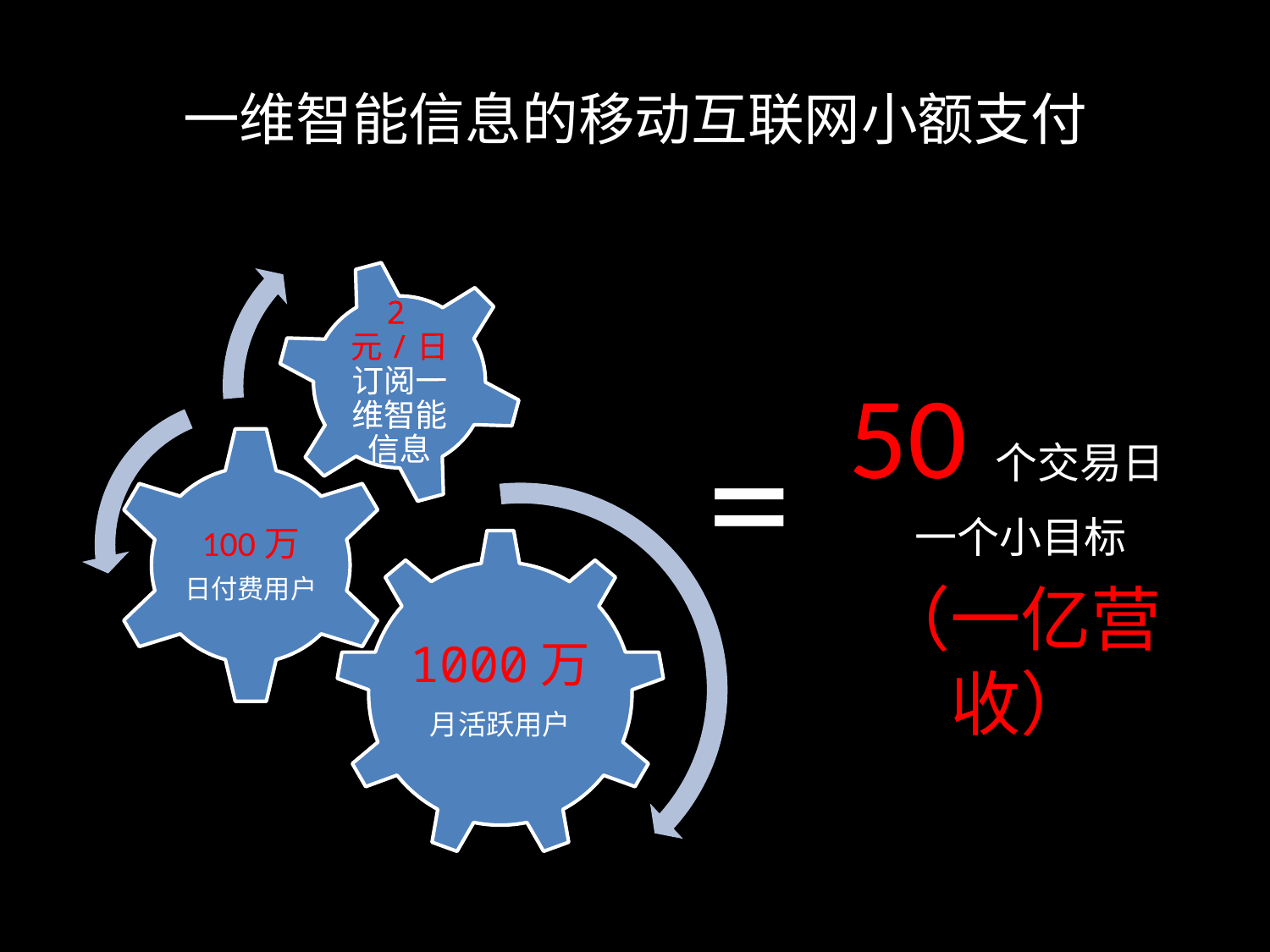

# 一维智能信息的移动互联网小额支付
1000万
月活跃用户
100万
日付费用户
2元/日订阅一维智能信息
50个交易日
一个小目标
（一亿营收）
=